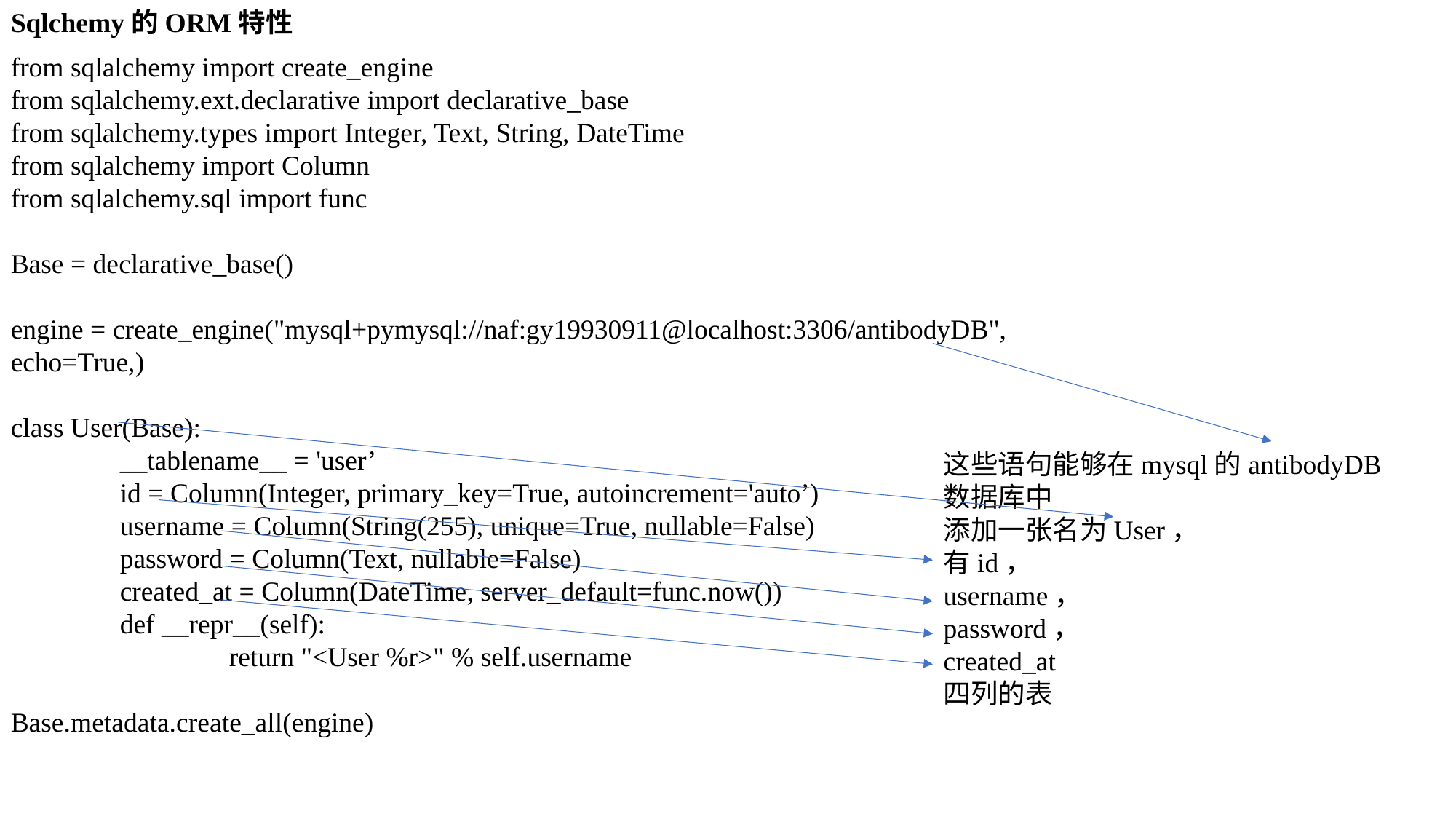

Sqlchemy的ORM特性
from sqlalchemy import create_engine
from sqlalchemy.ext.declarative import declarative_base
from sqlalchemy.types import Integer, Text, String, DateTime
from sqlalchemy import Column
from sqlalchemy.sql import func

Base = declarative_base()

engine = create_engine("mysql+pymysql://naf:gy19930911@localhost:3306/antibodyDB",	echo=True,)

class User(Base):
	__tablename__ = 'user’
	id = Column(Integer, primary_key=True, autoincrement='auto’)
	username = Column(String(255), unique=True, nullable=False)
	password = Column(Text, nullable=False)
	created_at = Column(DateTime, server_default=func.now())
	def __repr__(self):
		return "<User %r>" % self.username

Base.metadata.create_all(engine)
这些语句能够在mysql的antibodyDB数据库中
添加一张名为User，
有id，
username，
password，
created_at
四列的表